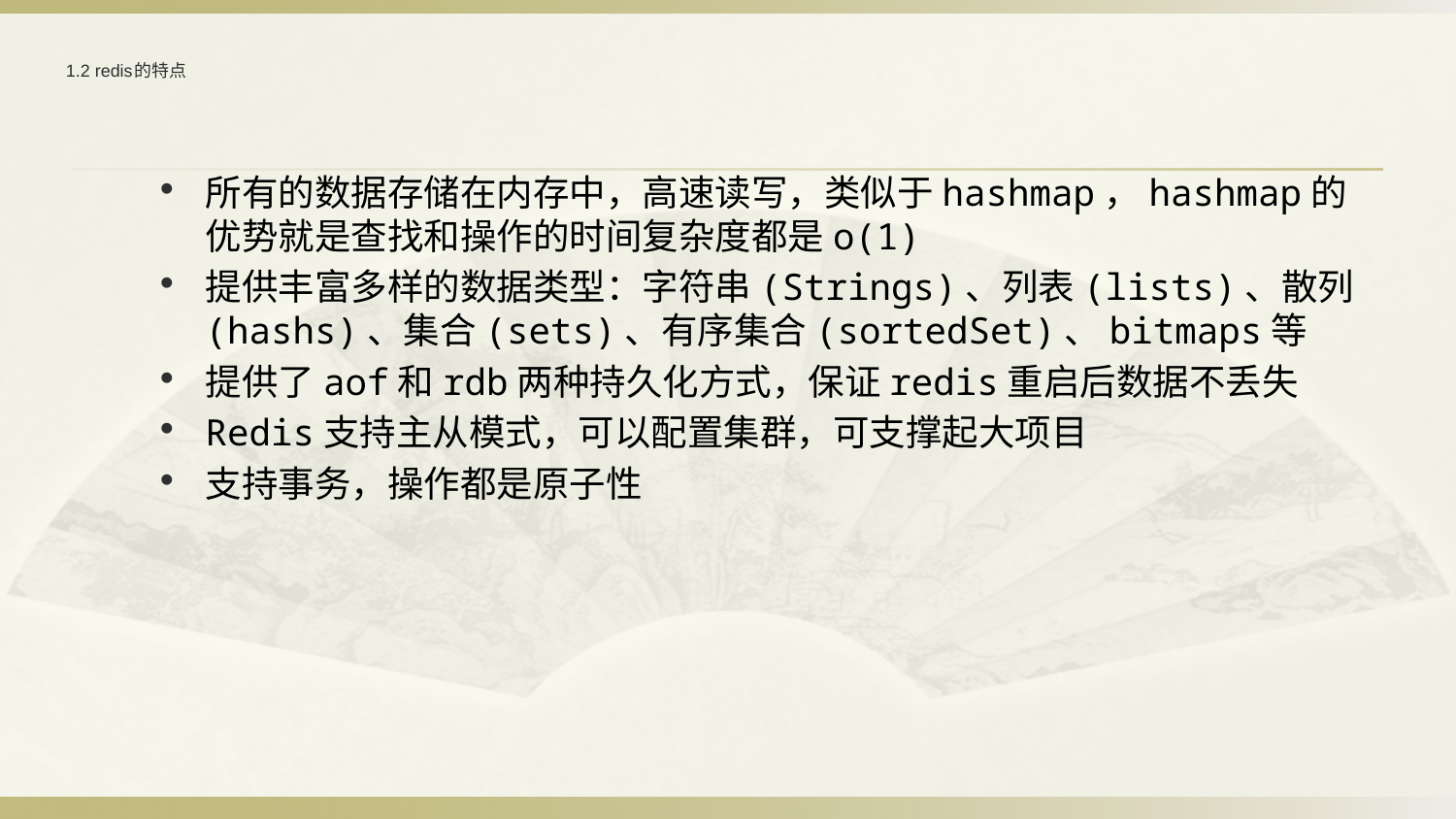

# 1.2 redis的特点

所有的数据存储在内存中，高速读写，类似于hashmap，hashmap的优势就是查找和操作的时间复杂度都是o(1)
提供丰富多样的数据类型：字符串(Strings)、列表(lists)、散列(hashs)、集合(sets)、有序集合(sortedSet)、bitmaps等
提供了aof和rdb两种持久化方式，保证redis重启后数据不丢失
Redis支持主从模式，可以配置集群，可支撑起大项目
支持事务，操作都是原子性